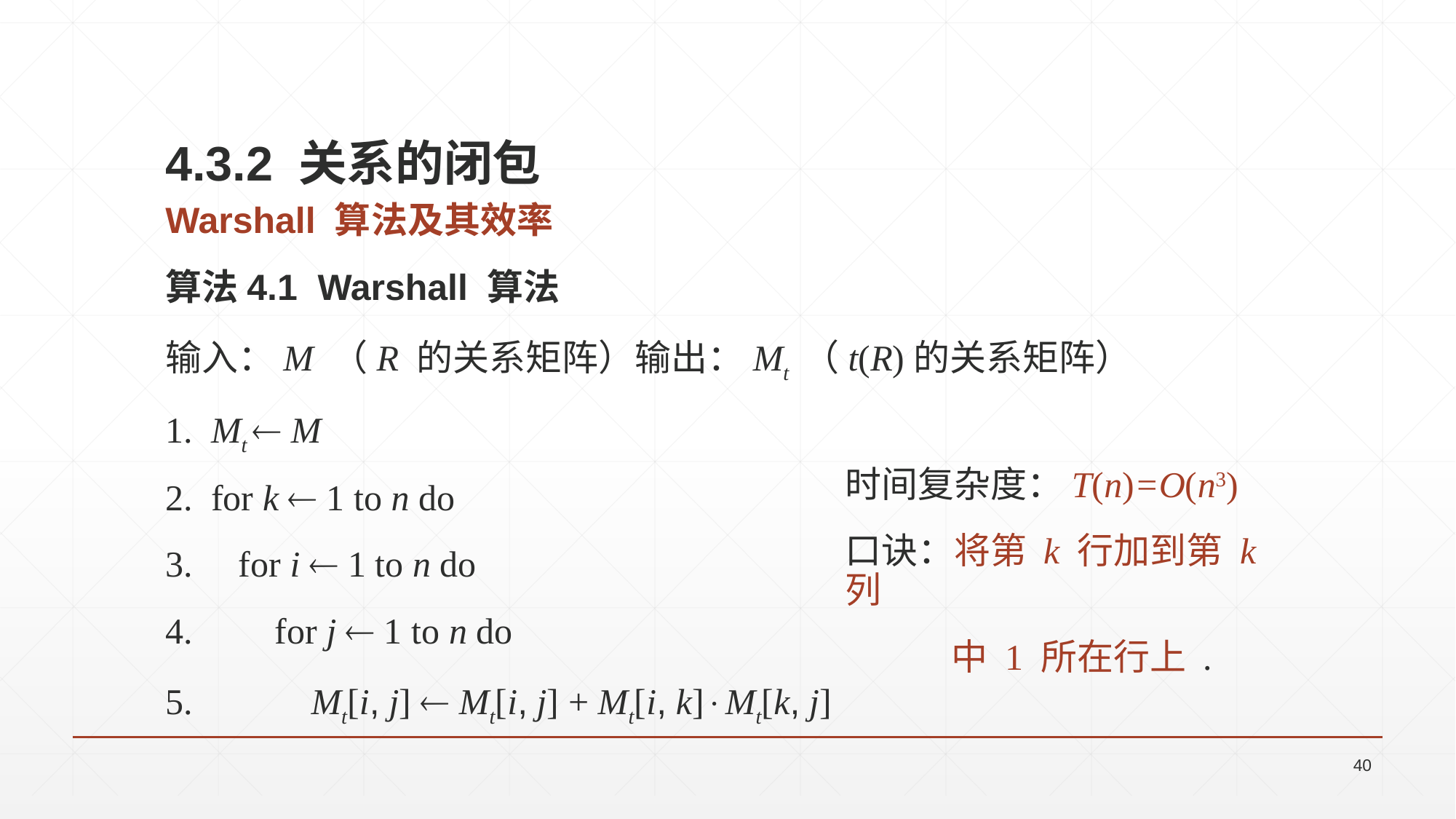

4.3.2 关系的闭包
Warshall 算法及其效率
算法4.1  Warshall 算法
输入：M （R 的关系矩阵）输出：Mt （t(R)的关系矩阵）
1.  Mt ← M
2.  for k ← 1 to n do
3.     for i ← 1 to n do
4.         for j ← 1 to n do
5.             Mt[i, j] ← Mt[i, j] + Mt[i, k]⋅Mt[k, j]
时间复杂度：T(n)=O(n3)
口诀：将第 k 行加到第 k 列
            中 1 所在行上 .
40